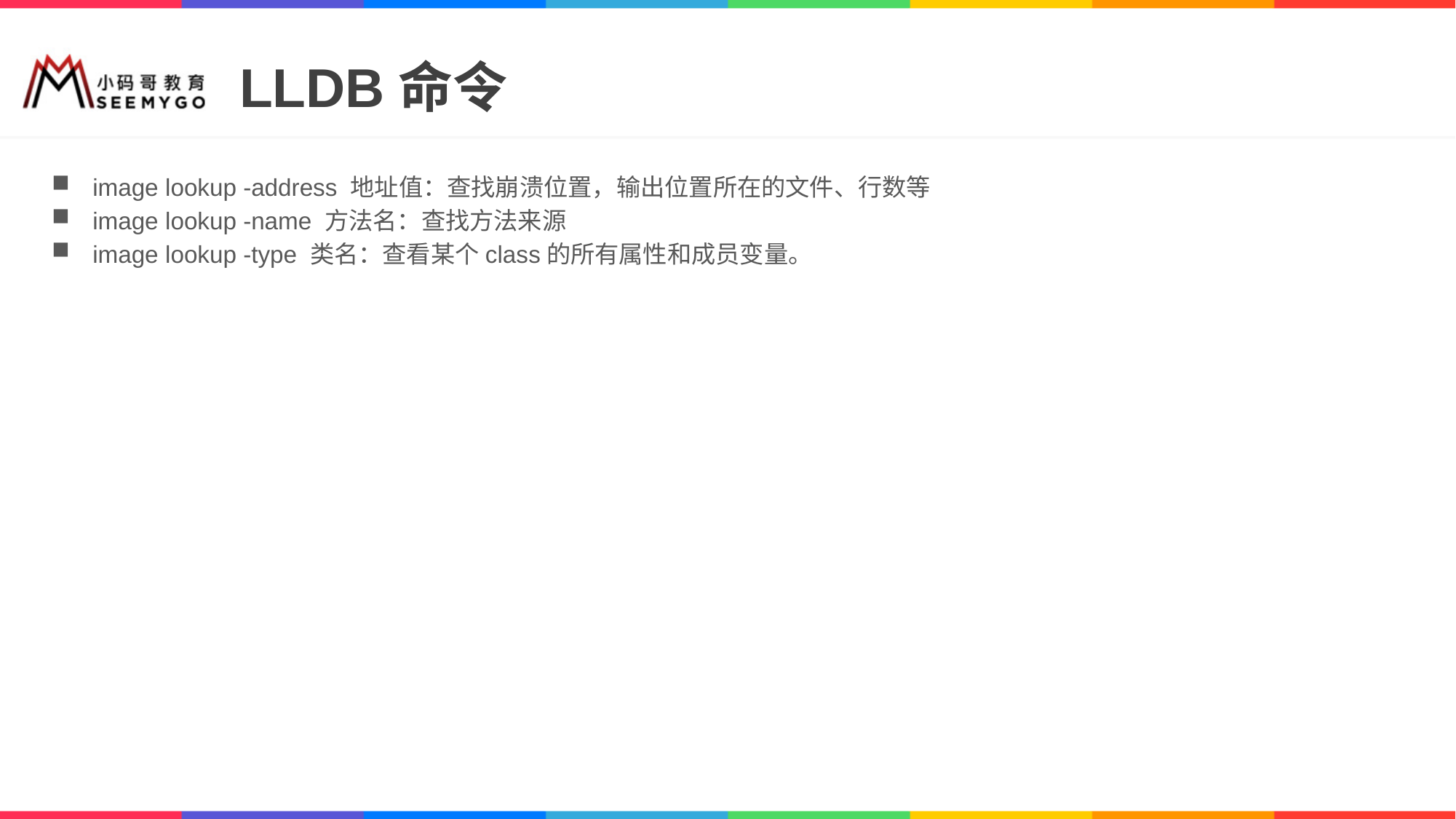

# LLDB命令
image lookup -address 地址值：查找崩溃位置，输出位置所在的文件、行数等
image lookup -name 方法名：查找方法来源
image lookup -type 类名：查看某个class的所有属性和成员变量。